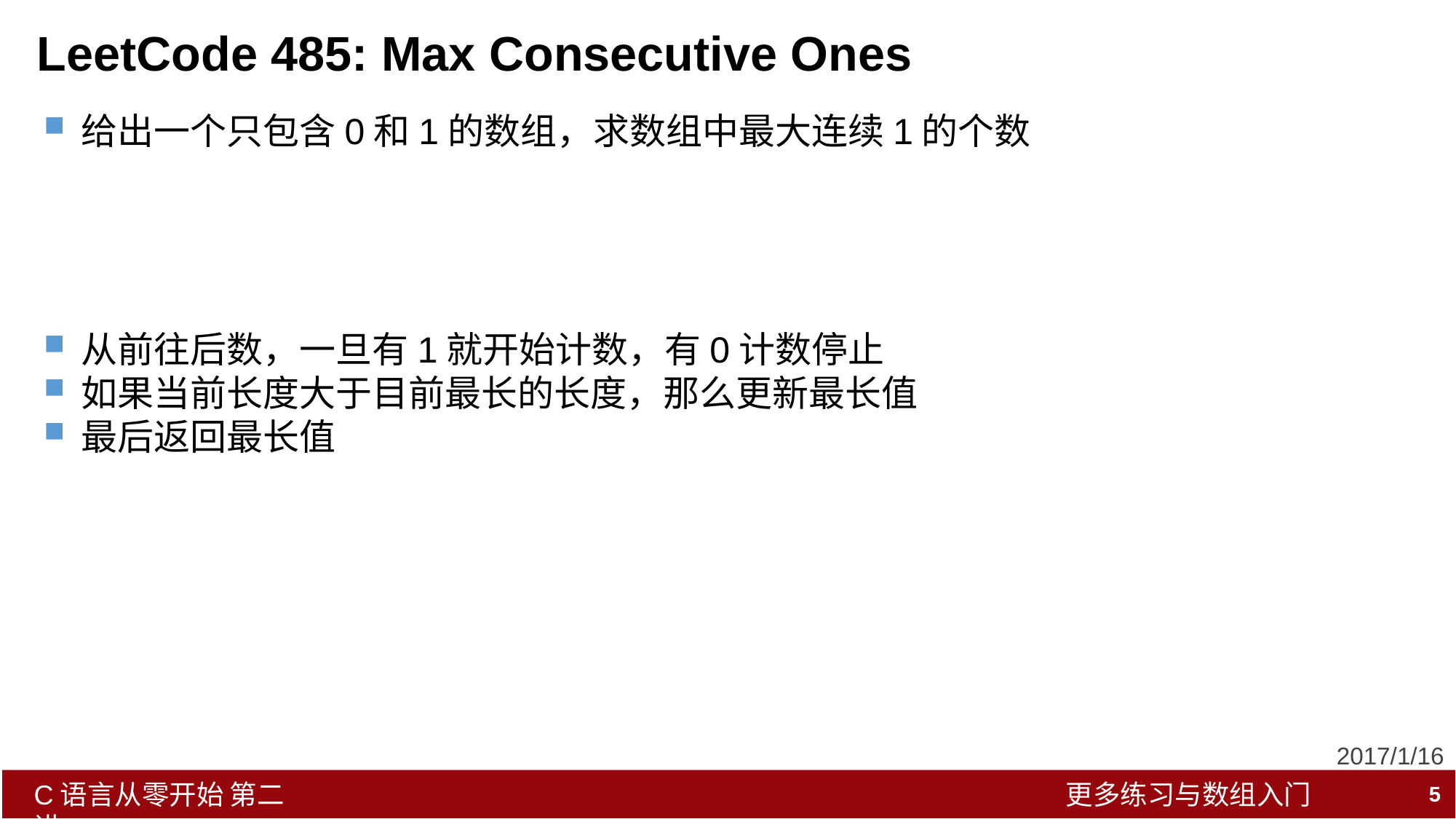

# LeetCode 485: Max Consecutive Ones
给出一个只包含0和1的数组，求数组中最大连续1的个数

从前往后数，一旦有1就开始计数，有0计数停止
如果当前长度大于目前最长的长度，那么更新最长值
最后返回最长值
2017/1/16
5